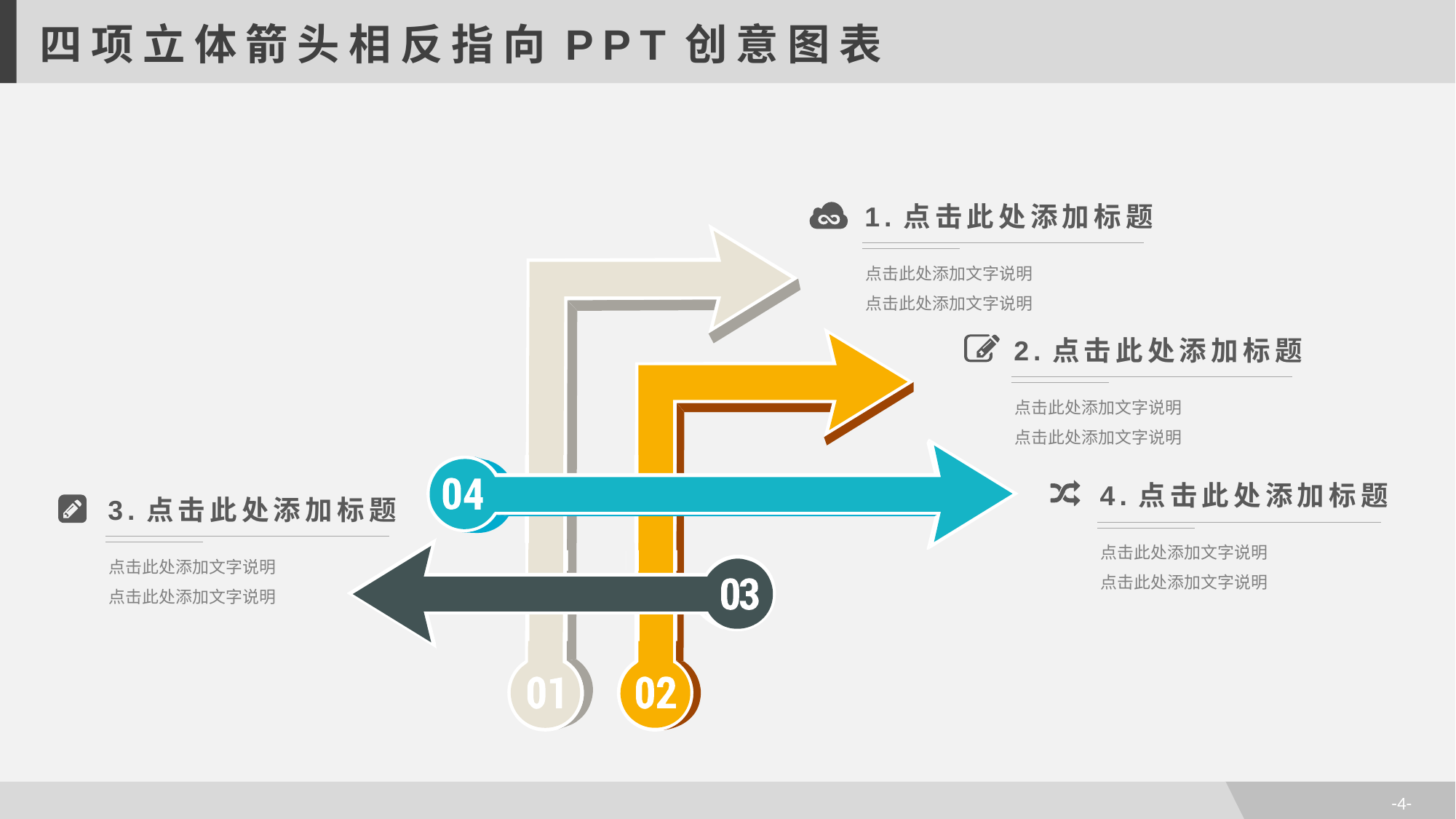

四项立体箭头相反指向PPT创意图表
1.点击此处添加标题

点击此处添加文字说明
点击此处添加文字说明

2.点击此处添加标题

点击此处添加文字说明
点击此处添加文字说明

4.点击此处添加标题

点击此处添加文字说明
点击此处添加文字说明

3.点击此处添加标题

点击此处添加文字说明
点击此处添加文字说明

-4-